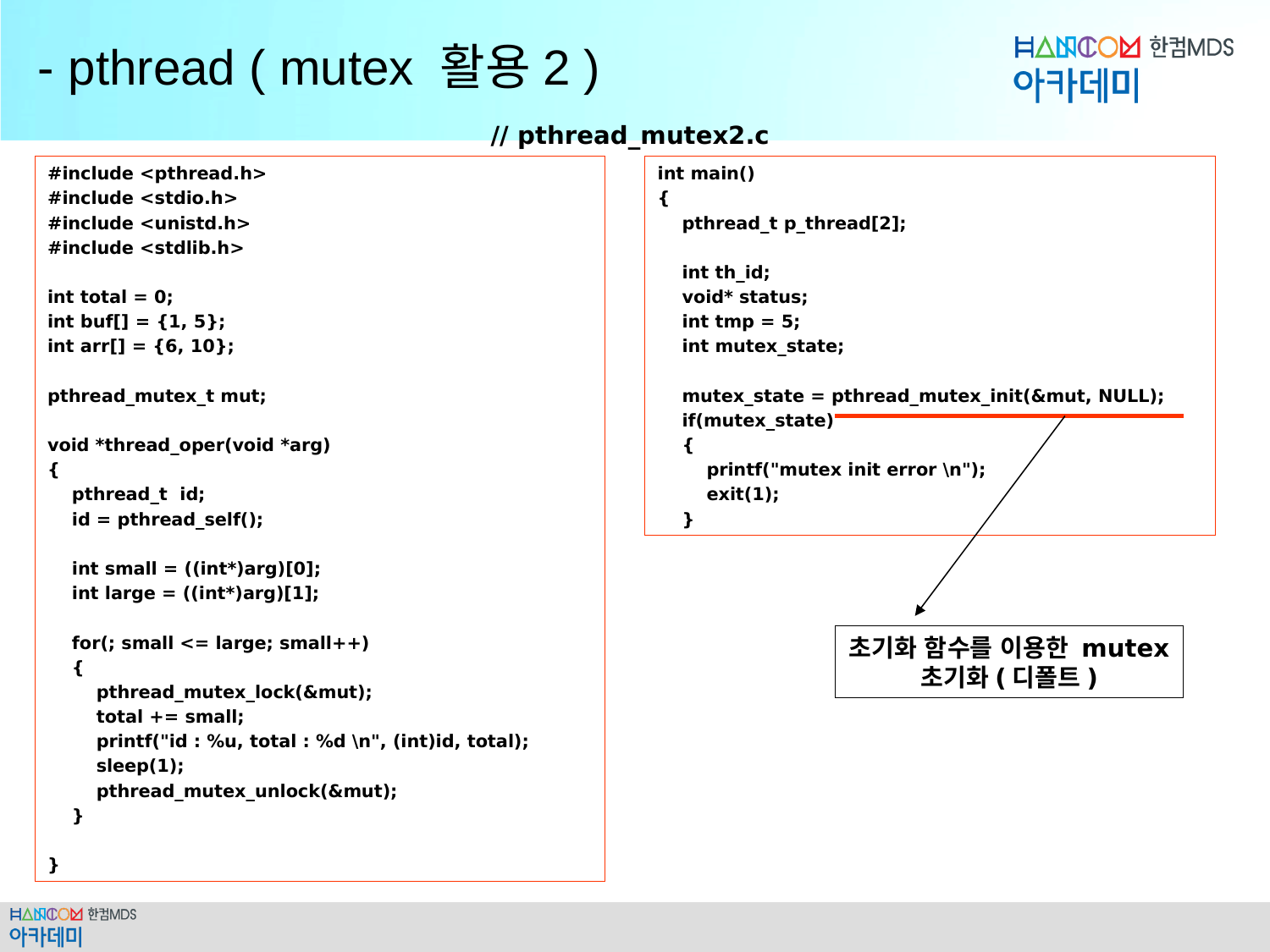

# - pthread ( mutex 활용2 )
// pthread_mutex2.c
#include <pthread.h>
#include <stdio.h>
#include <unistd.h>
#include <stdlib.h>

int total = 0;
int buf[] = {1, 5};
int arr[] = {6, 10};

pthread_mutex_t mut;

void *thread_oper(void *arg)
{
    pthread_t  id;
    id = pthread_self();

    int small = ((int*)arg)[0];
    int large = ((int*)arg)[1];

    for(; small <= large; small++)
    {
        pthread_mutex_lock(&mut);
        total += small;
        printf("id : %u, total : %d \n", (int)id, total);
        sleep(1);
        pthread_mutex_unlock(&mut);
    }

}
int main()
{
    pthread_t p_thread[2];

    int th_id;
    void* status;
    int tmp = 5;
    int mutex_state;

    mutex_state = pthread_mutex_init(&mut, NULL);
    if(mutex_state)
    {
        printf("mutex init error \n");
        exit(1);
    }
초기화 함수를 이용한 mutex 초기화(디폴트)